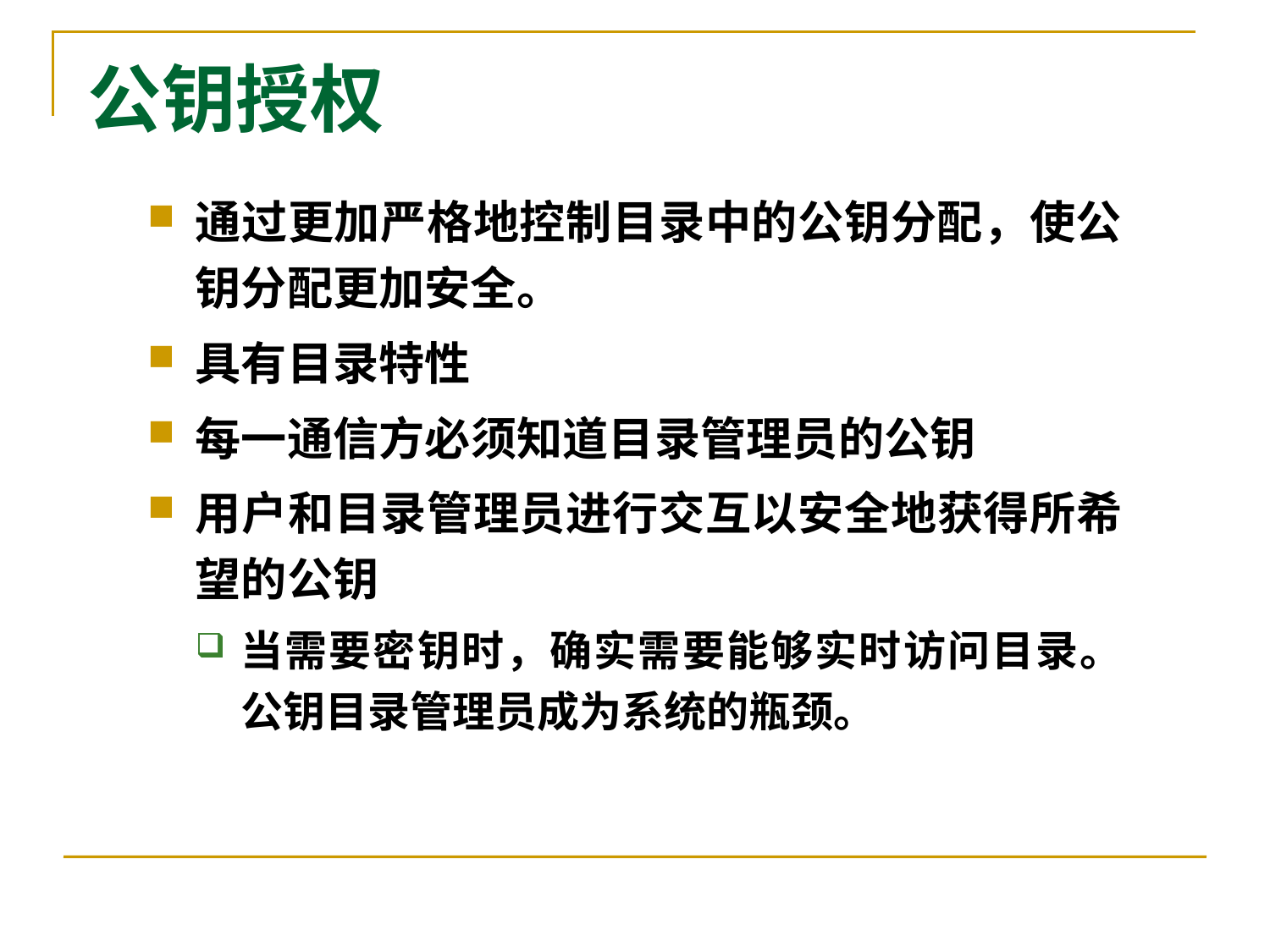

# 公钥授权
通过更加严格地控制目录中的公钥分配，使公钥分配更加安全。
具有目录特性
每一通信方必须知道目录管理员的公钥
用户和目录管理员进行交互以安全地获得所希望的公钥
当需要密钥时，确实需要能够实时访问目录。公钥目录管理员成为系统的瓶颈。

32